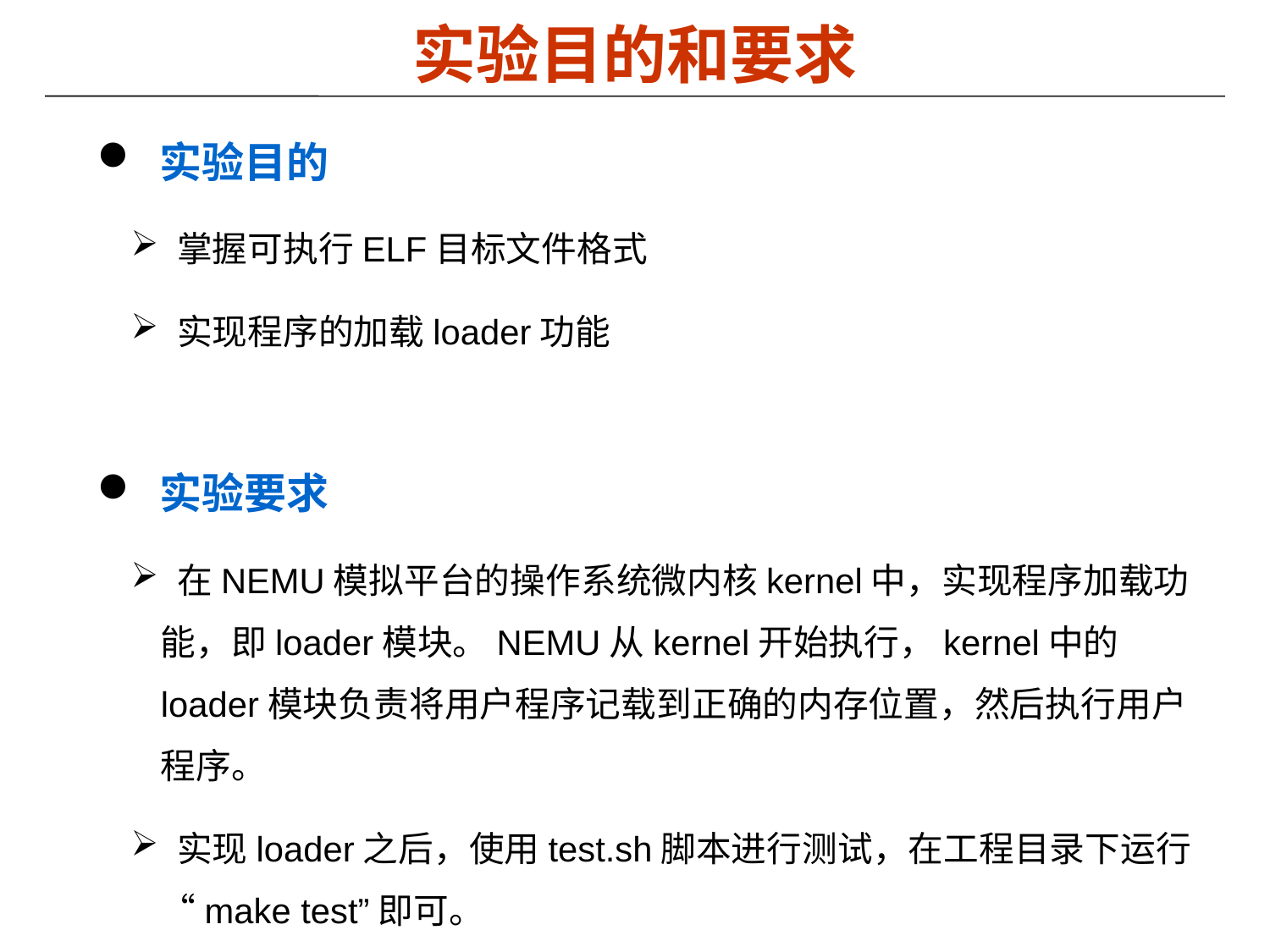

# 实验目的和要求
 实验目的
 掌握可执行ELF目标文件格式
 实现程序的加载loader功能

 实验要求
 在NEMU模拟平台的操作系统微内核kernel中，实现程序加载功能，即loader模块。NEMU从kernel开始执行，kernel中的loader模块负责将用户程序记载到正确的内存位置，然后执行用户程序。
 实现loader之后，使用test.sh脚本进行测试，在工程目录下运行“make test”即可。